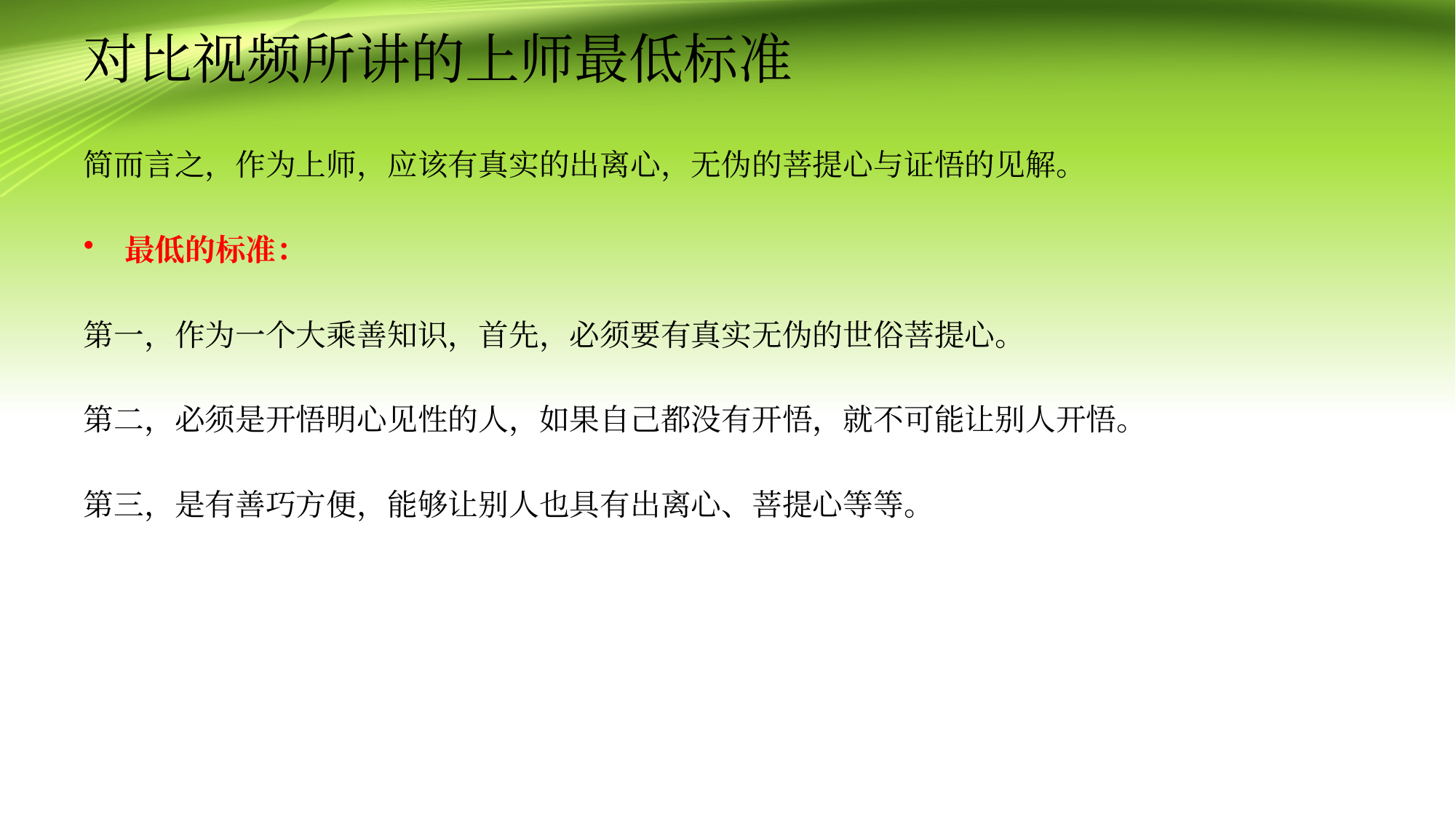

# 对比视频所讲的上师最低标准
简而言之，作为上师，应该有真实的出离心，无伪的菩提心与证悟的见解。

最低的标准：

第一，作为一个大乘善知识，首先，必须要有真实无伪的世俗菩提心。

第二，必须是开悟明心见性的人，如果自己都没有开悟，就不可能让别人开悟。

第三，是有善巧方便，能够让别人也具有出离心、菩提心等等。